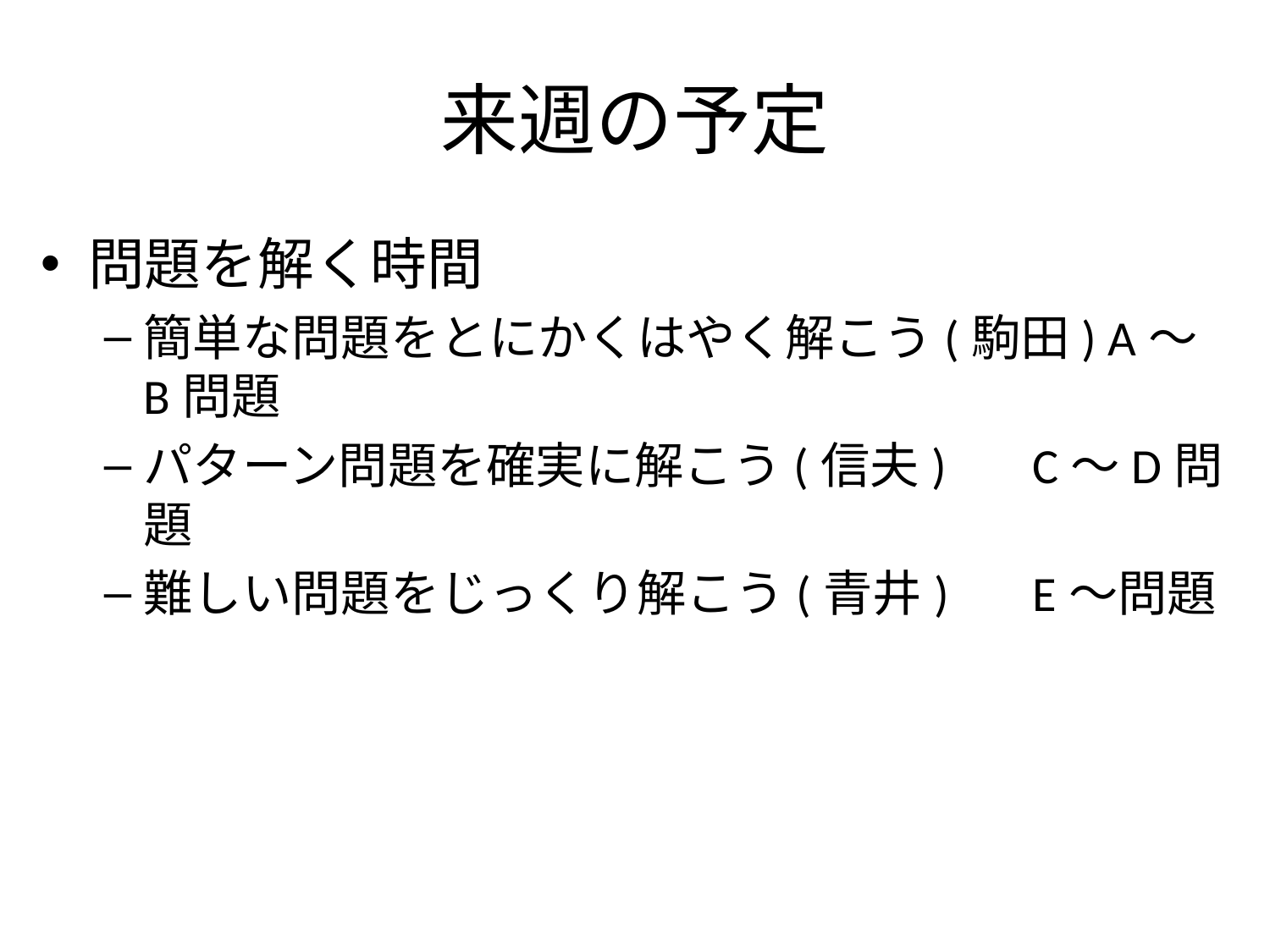

# 来週の予定
問題を解く時間
簡単な問題をとにかくはやく解こう(駒田) A～B問題
パターン問題を確実に解こう(信夫)	C～D問題
難しい問題をじっくり解こう(青井)	E～問題